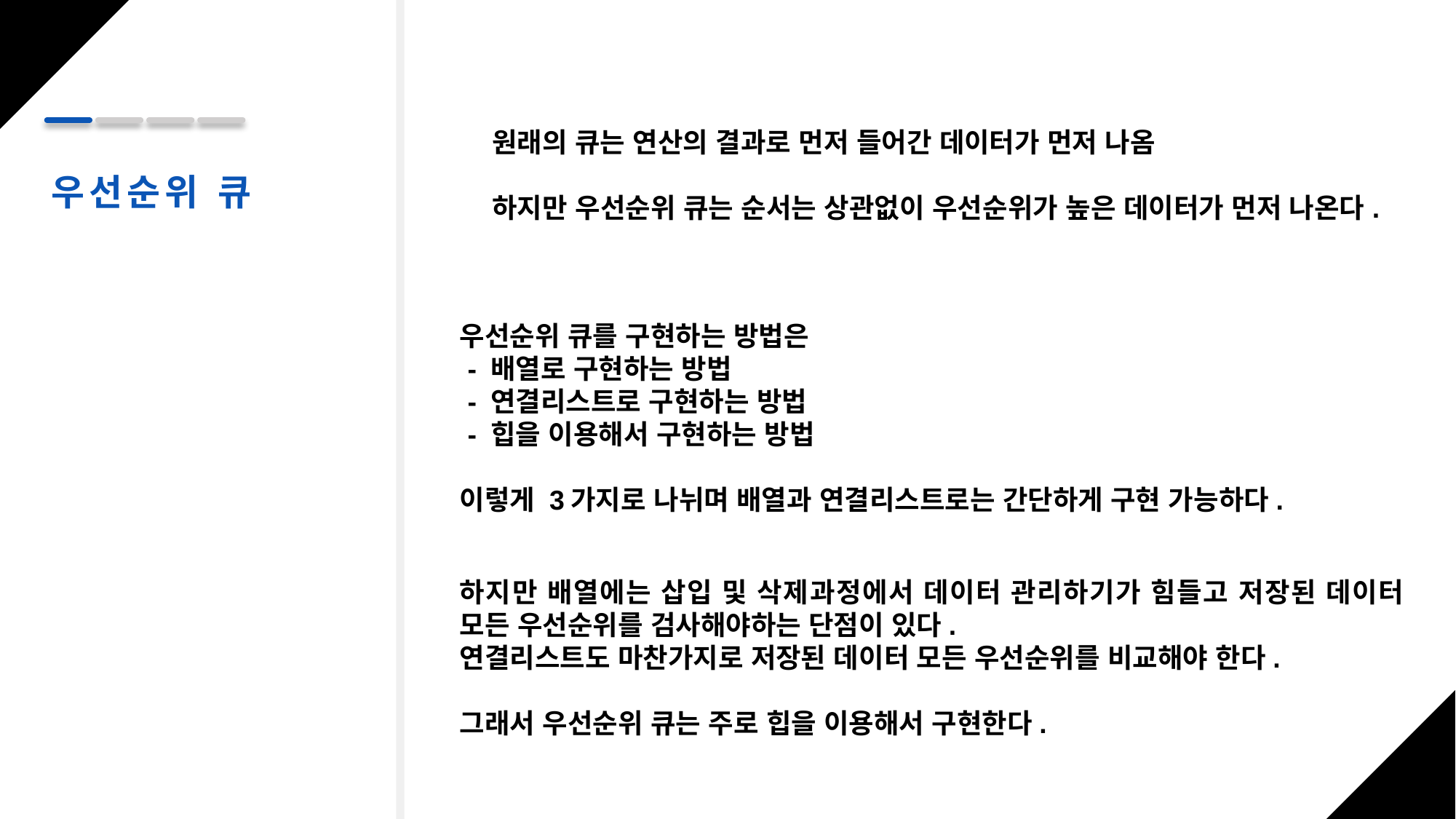

원래의 큐는 연산의 결과로 먼저 들어간 데이터가 먼저 나옴

하지만 우선순위 큐는 순서는 상관없이 우선순위가 높은 데이터가 먼저 나온다.
우선순위 큐
우선순위 큐를 구현하는 방법은
 - 배열로 구현하는 방법
 - 연결리스트로 구현하는 방법
 - 힙을 이용해서 구현하는 방법

이렇게 3가지로 나뉘며 배열과 연결리스트로는 간단하게 구현 가능하다.
하지만 배열에는 삽입 및 삭제과정에서 데이터 관리하기가 힘들고 저장된 데이터 모든 우선순위를 검사해야하는 단점이 있다.
연결리스트도 마찬가지로 저장된 데이터 모든 우선순위를 비교해야 한다.

그래서 우선순위 큐는 주로 힙을 이용해서 구현한다.